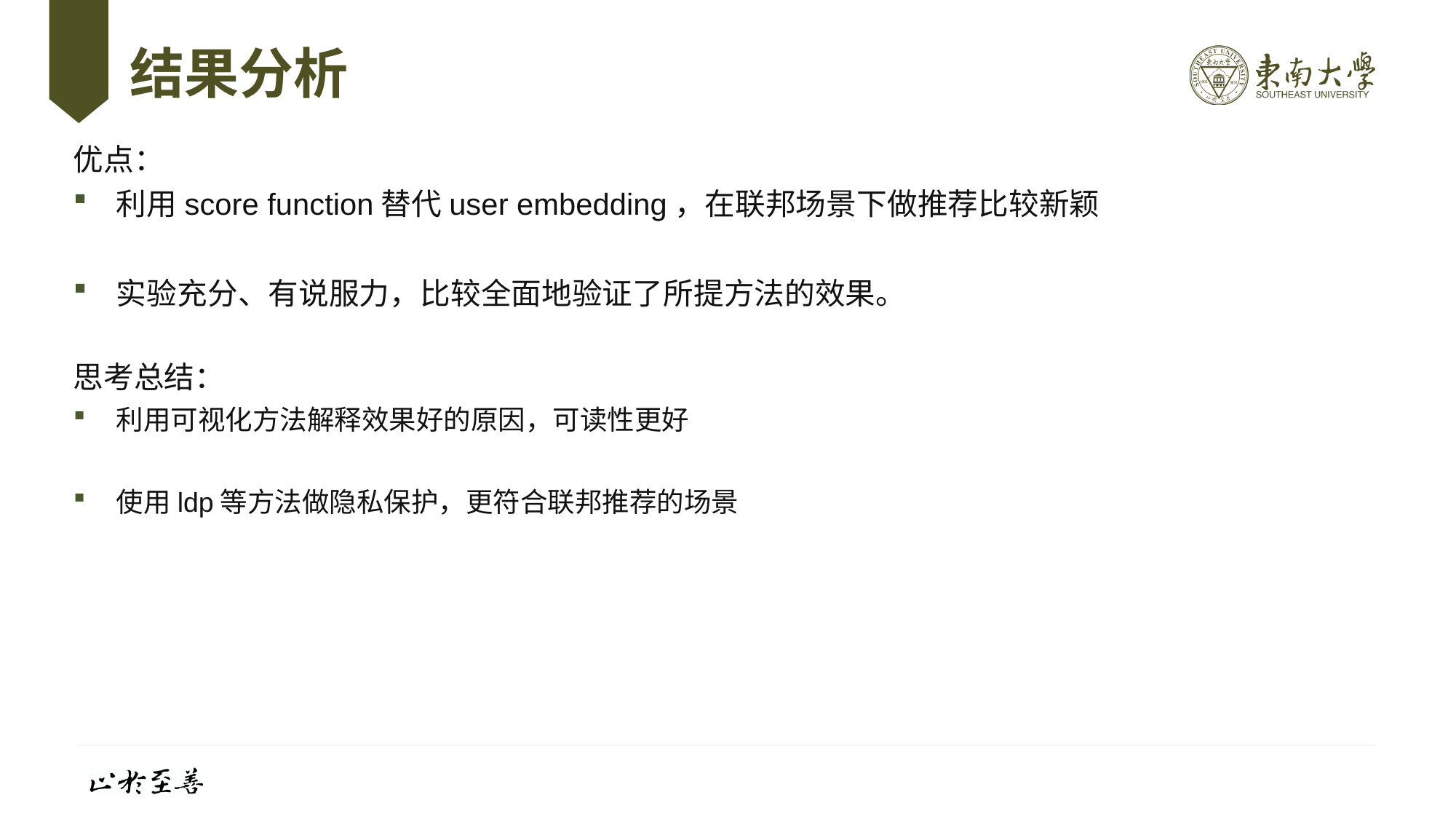

# 结果分析
优点：
利用score function替代user embedding，在联邦场景下做推荐比较新颖

实验充分、有说服力，比较全面地验证了所提方法的效果。
思考总结：
利用可视化方法解释效果好的原因，可读性更好

使用ldp等方法做隐私保护，更符合联邦推荐的场景

22